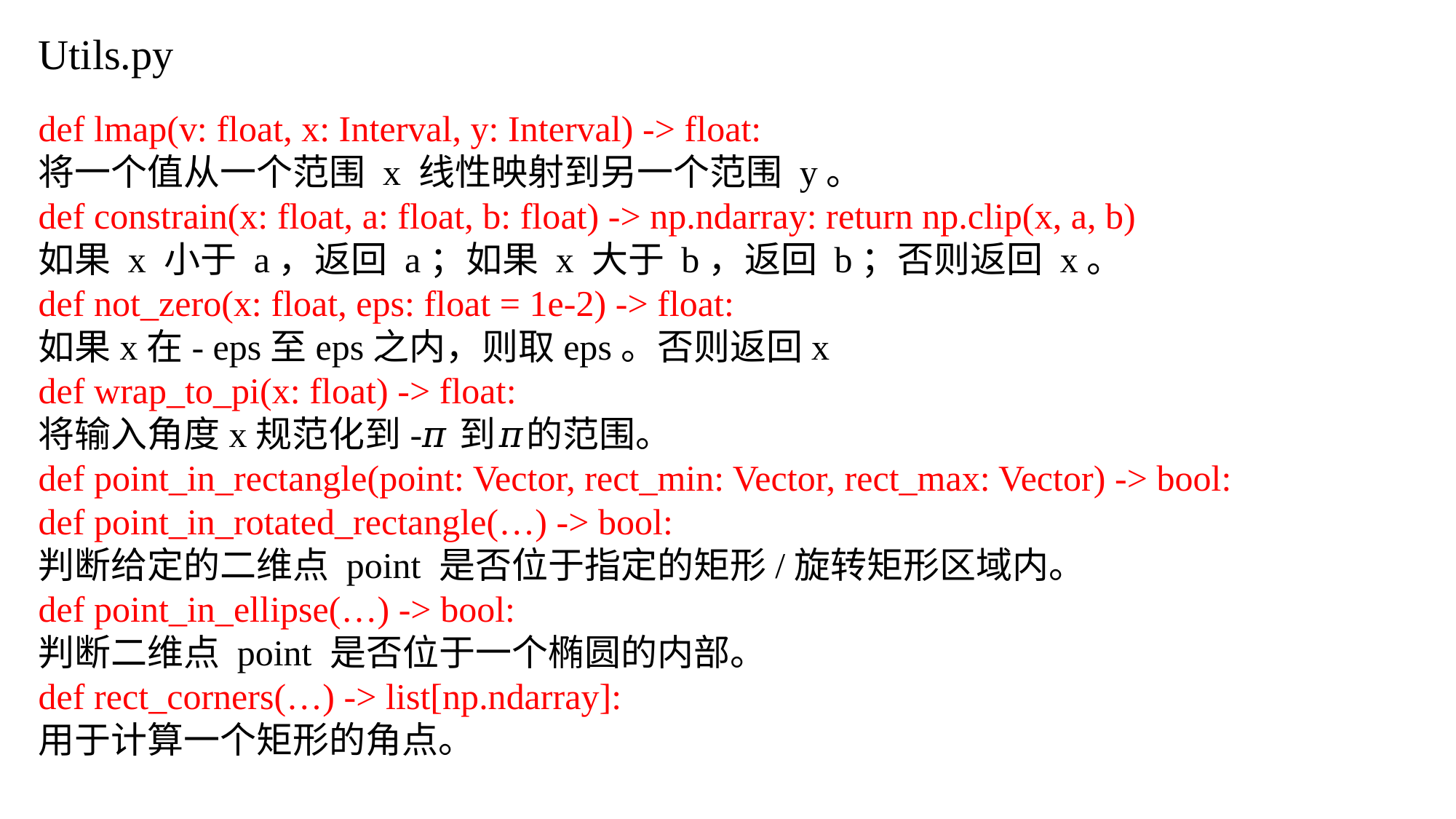

Utils.py
def lmap(v: float, x: Interval, y: Interval) -> float:
将一个值从一个范围 x 线性映射到另一个范围 y。
def constrain(x: float, a: float, b: float) -> np.ndarray: return np.clip(x, a, b)
如果 x 小于 a，返回 a；如果 x 大于 b，返回 b；否则返回 x。
def not_zero(x: float, eps: float = 1e-2) -> float:
如果x在- eps至eps之内，则取eps。否则返回x
def wrap_to_pi(x: float) -> float:
将输入角度x规范化到-𝜋到𝜋的范围。
def point_in_rectangle(point: Vector, rect_min: Vector, rect_max: Vector) -> bool:
def point_in_rotated_rectangle(…) -> bool:
判断给定的二维点 point 是否位于指定的矩形/旋转矩形区域内。
def point_in_ellipse(…) -> bool:
判断二维点 point 是否位于一个椭圆的内部。
def rect_corners(…) -> list[np.ndarray]:
用于计算一个矩形的角点。